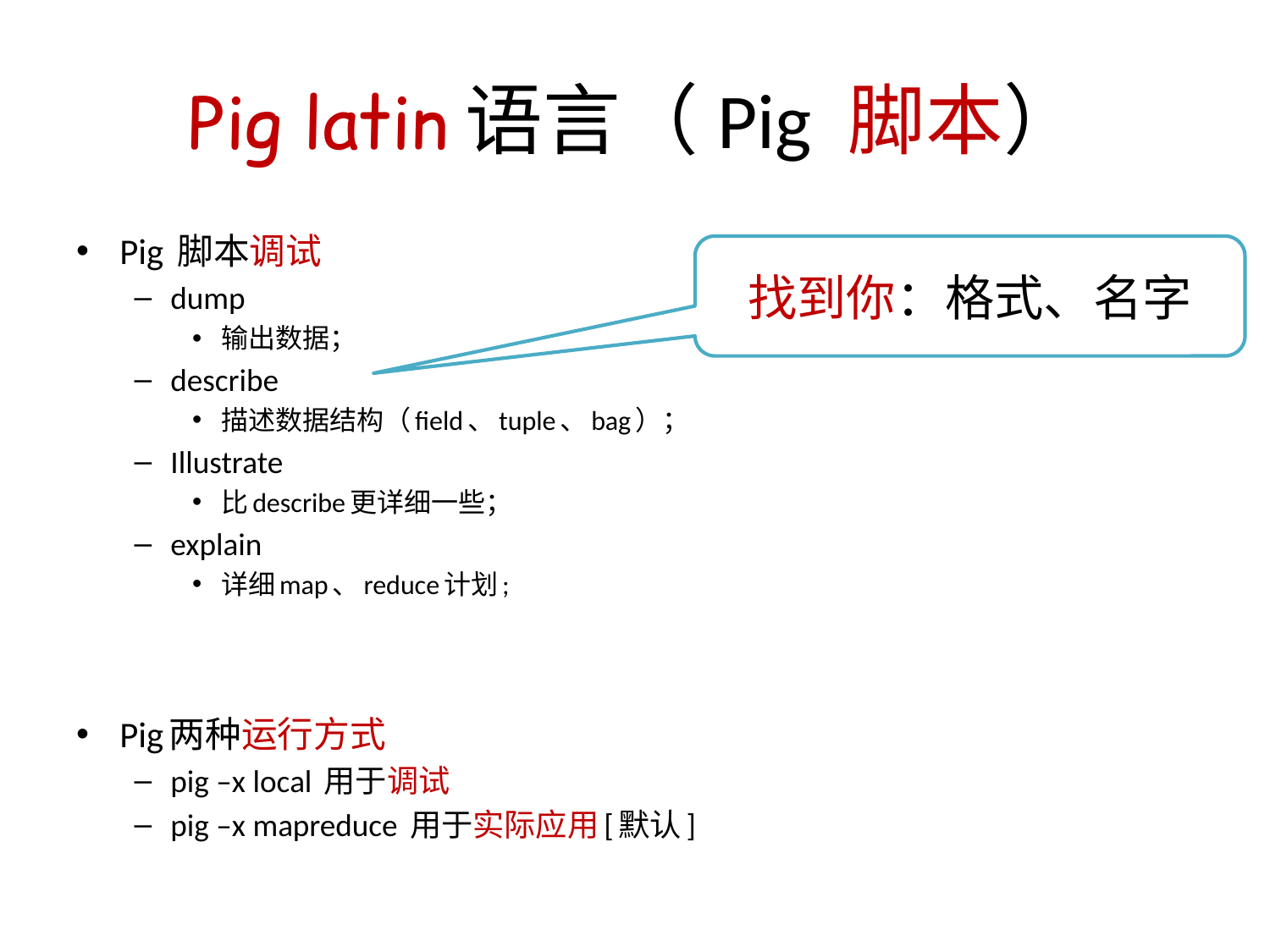

# Pig latin语言（Pig 脚本）
Pig 脚本调试
dump
输出数据；
describe
描述数据结构（field、tuple、bag）；
Illustrate
比describe更详细一些；
explain
详细map、reduce计划;

Pig两种运行方式
pig –x local 用于调试
pig –x mapreduce 用于实际应用[默认]
找到你：格式、名字